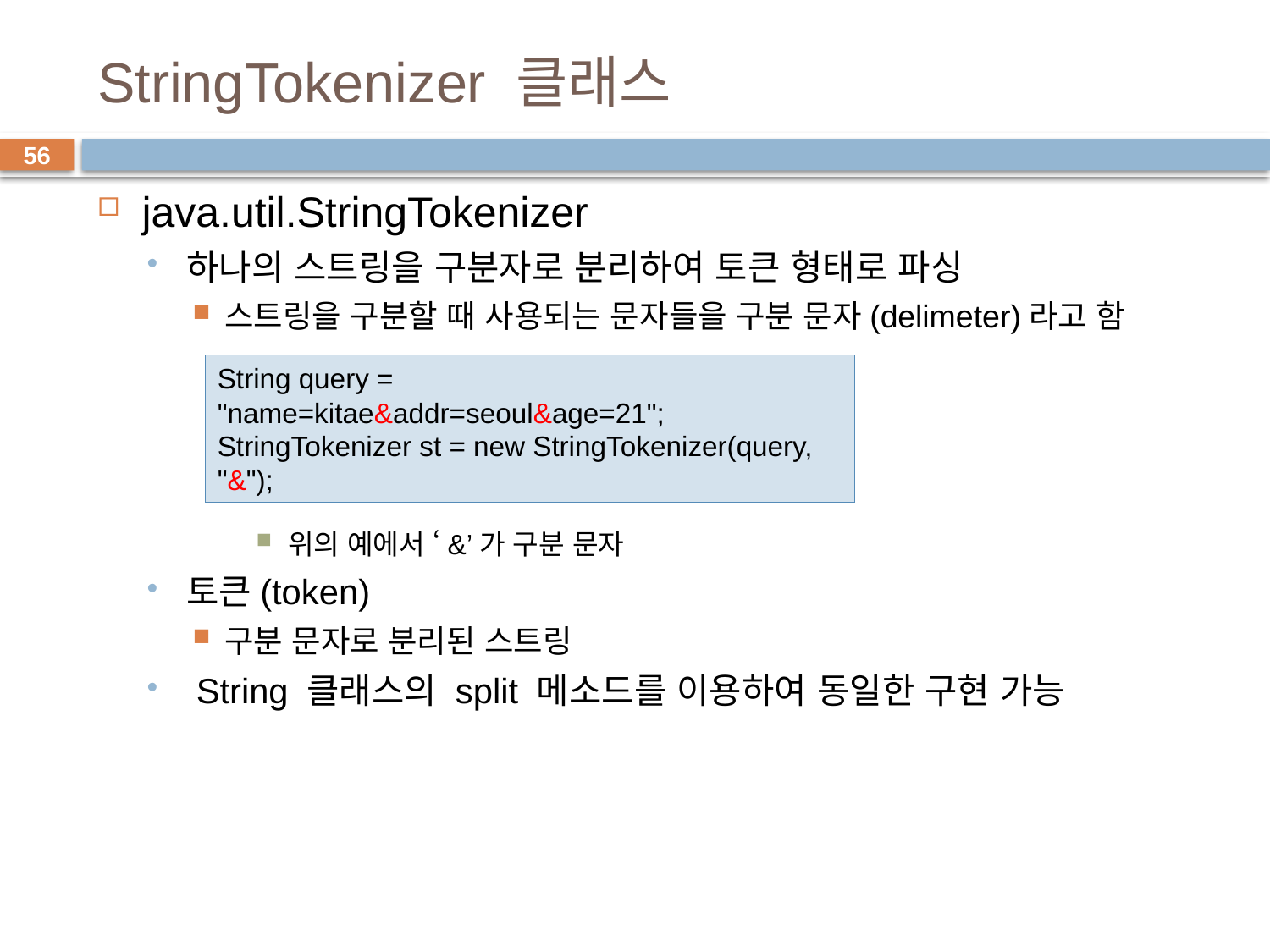

# StringTokenizer 클래스
56
java.util.StringTokenizer
하나의 스트링을 구분자로 분리하여 토큰 형태로 파싱
스트링을 구분할 때 사용되는 문자들을 구분 문자(delimeter)라고 함

위의 예에서 ‘&’가 구분 문자
토큰(token)
구분 문자로 분리된 스트링
 String 클래스의 split 메소드를 이용하여 동일한 구현 가능

String query = "name=kitae&addr=seoul&age=21";
StringTokenizer st = new StringTokenizer(query, "&");